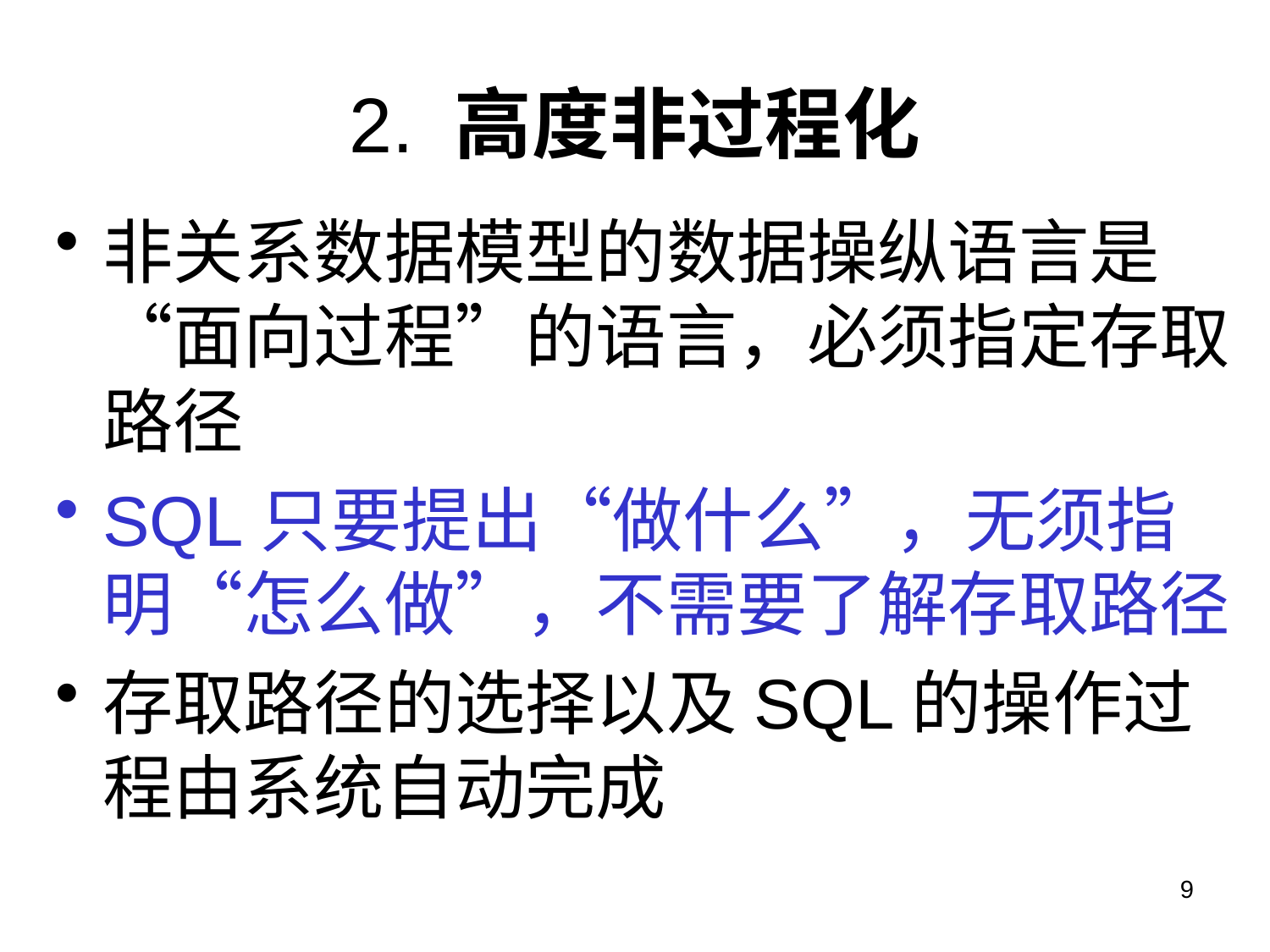

# 2. 高度非过程化
非关系数据模型的数据操纵语言是“面向过程”的语言，必须指定存取路径
SQL只要提出“做什么”，无须指明“怎么做”，不需要了解存取路径
存取路径的选择以及SQL的操作过程由系统自动完成
9